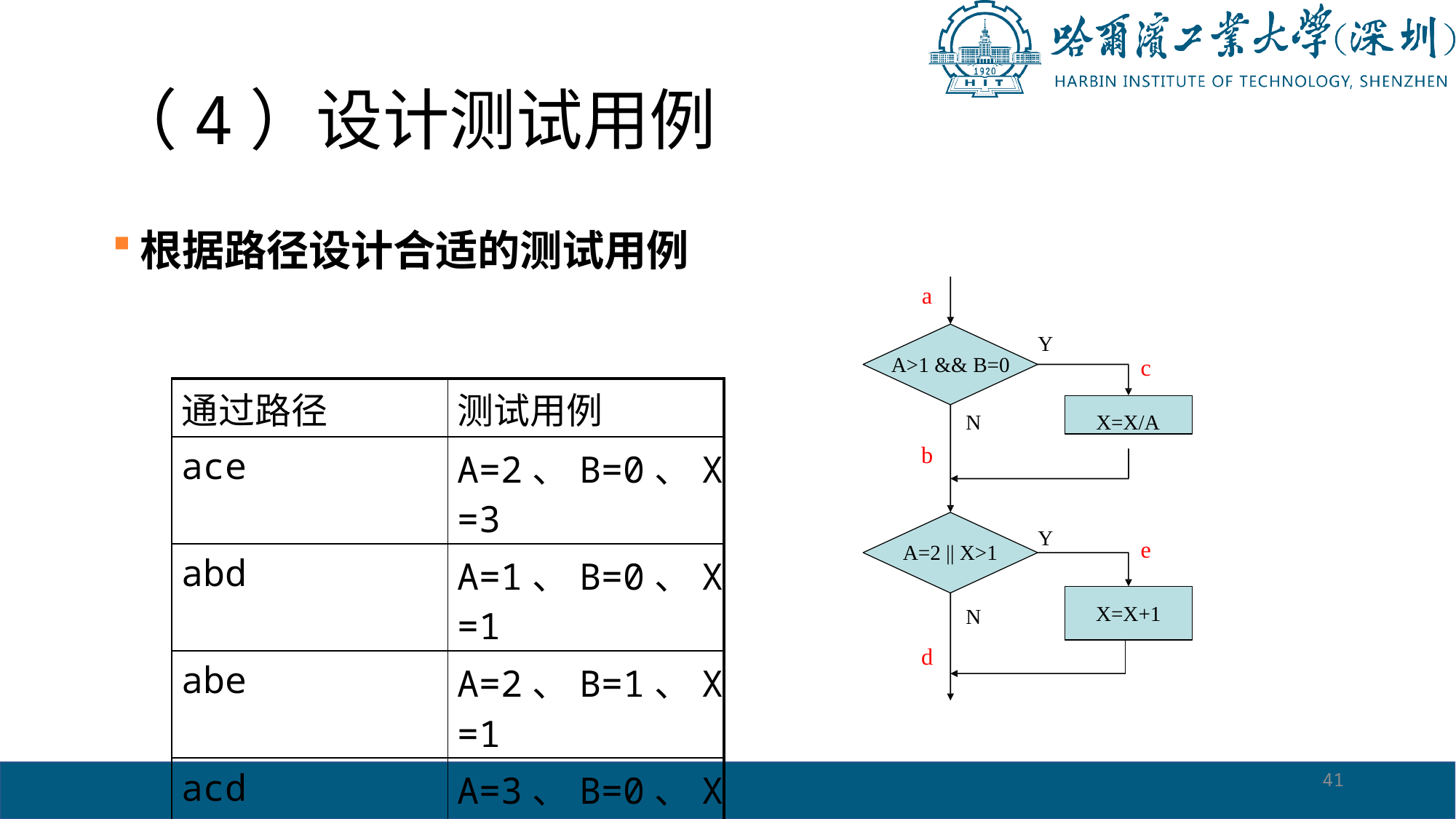

# （4）设计测试用例
根据路径设计合适的测试用例

a

Y
A>1 && B=0
c

X=X/A

N
b

Y
e
A=2 || X>1

X=X+1
N

d

| 通过路径 | 测试用例 |
| --- | --- |
| ace | A=2、B=0、X=3 |
| abd | A=1、B=0、X=1 |
| abe | A=2、B=1、X=1 |
| acd | A=3、B=0、X=1 |
41